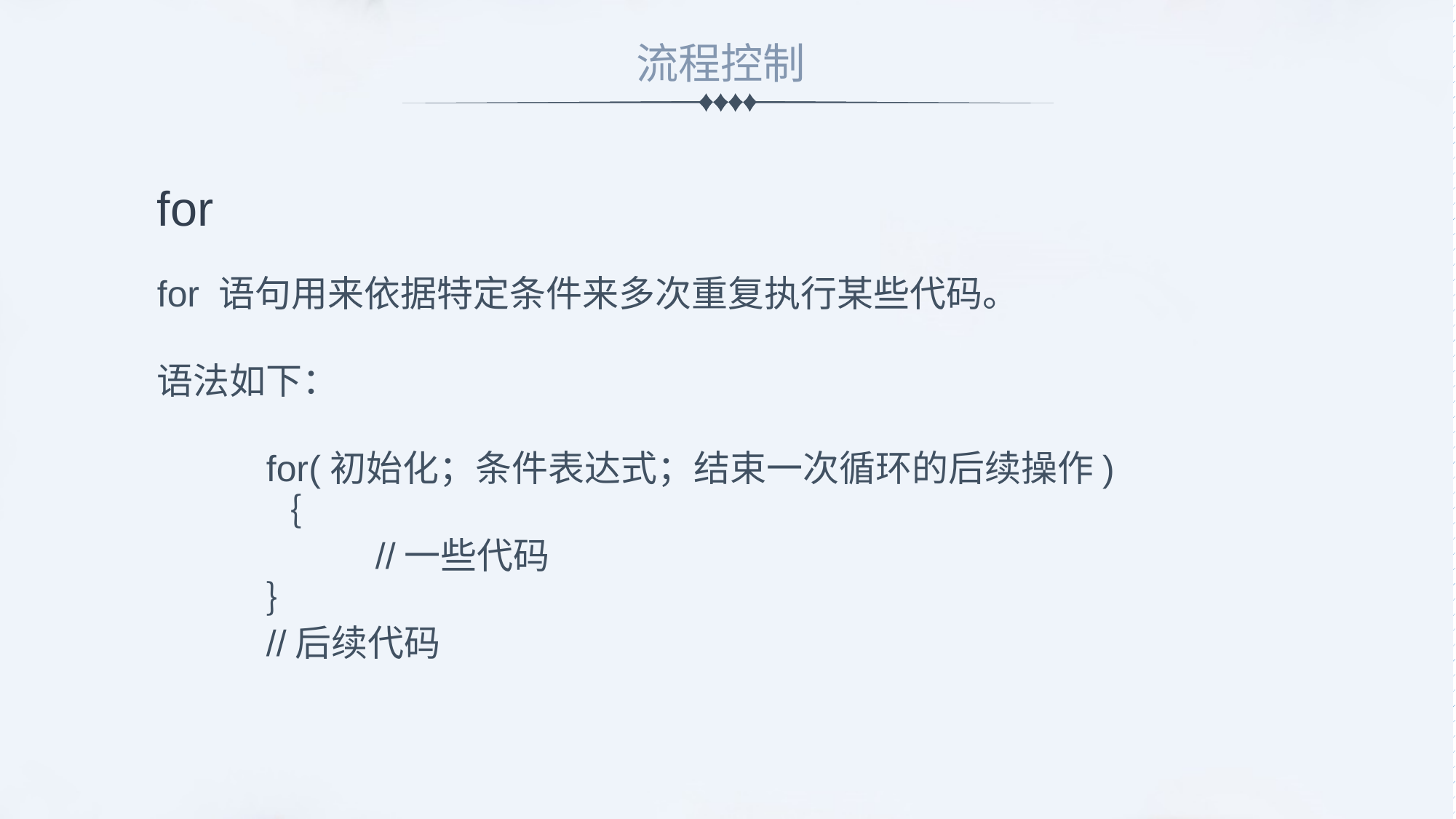

for
for 语句用来依据特定条件来多次重复执行某些代码。

语法如下：

	for(初始化；条件表达式；结束一次循环的后续操作)
	｛
		//一些代码
	｝
	//后续代码